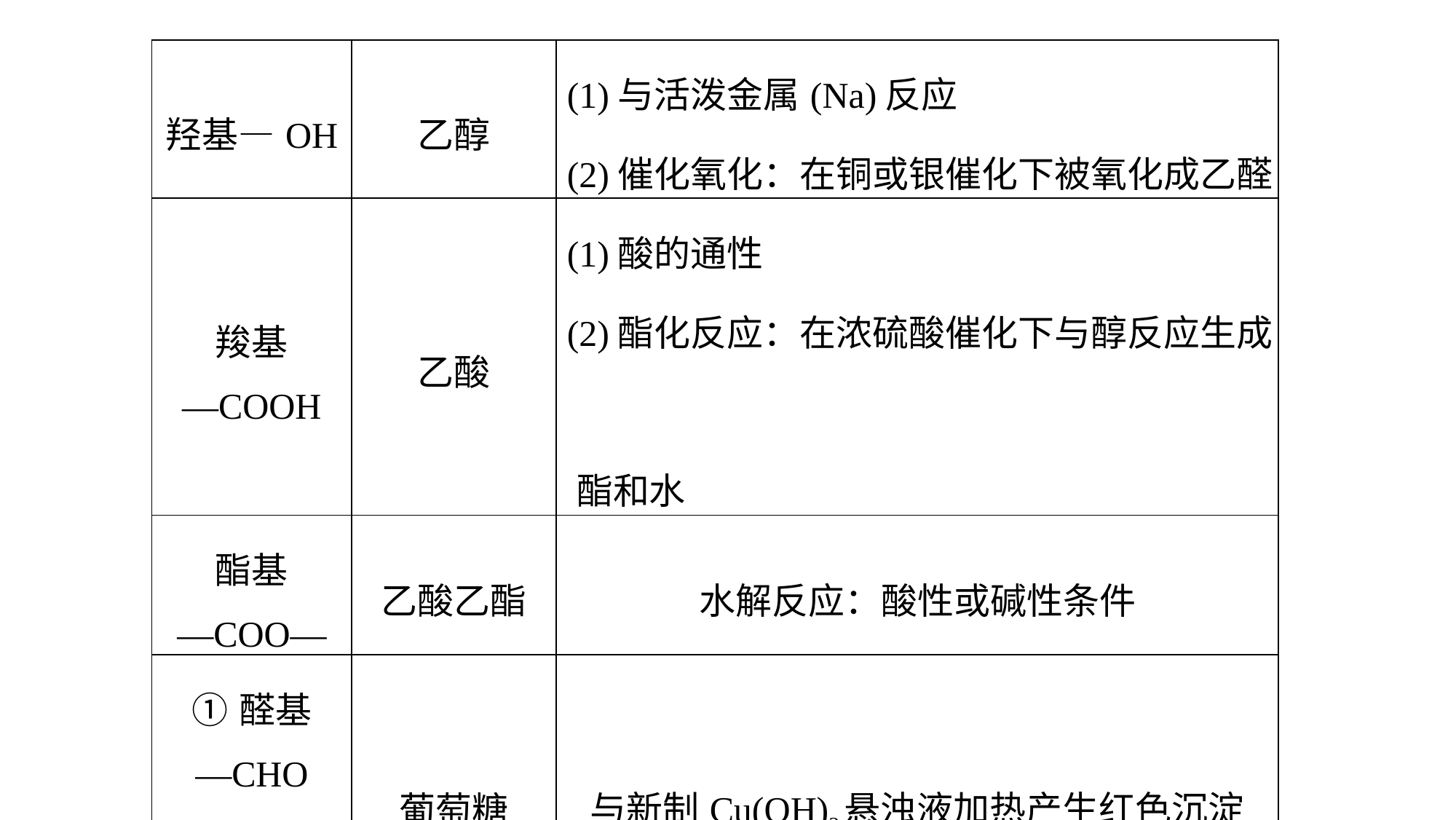

| 羟基—OH | 乙醇 | (1)与活泼金属(Na)反应 (2)催化氧化：在铜或银催化下被氧化成乙醛 |
| --- | --- | --- |
| 羧基 —COOH | 乙酸 | (1)酸的通性 (2)酯化反应：在浓硫酸催化下与醇反应生成 酯和水 |
| 酯基 —COO— | 乙酸乙酯 | 水解反应：酸性或碱性条件 |
| ①醛基 —CHO ②羟基 —OH | 葡萄糖 | 与新制Cu(OH)2悬浊液加热产生红色沉淀 |